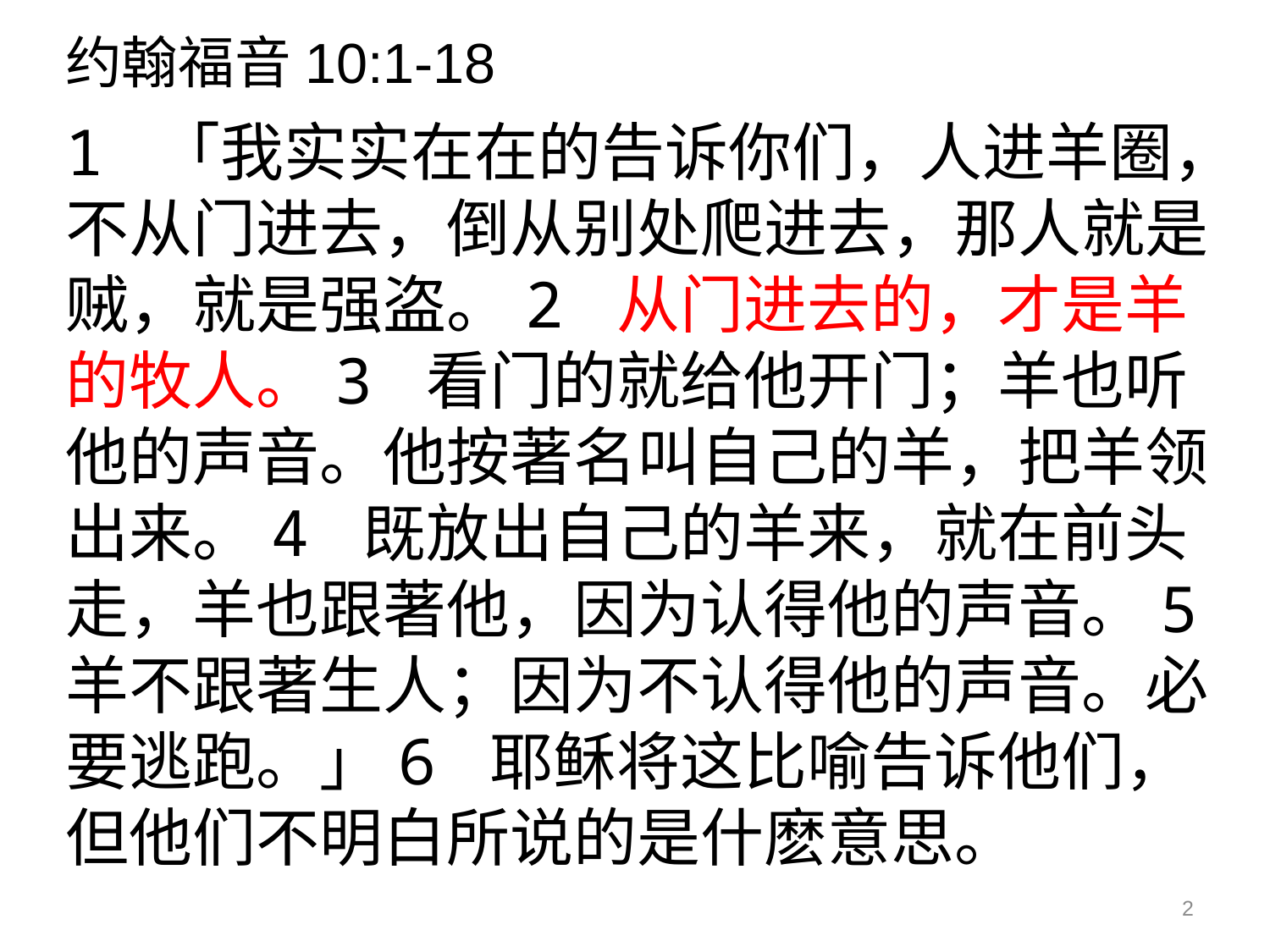

约翰福音10:1-18
1 「我实实在在的告诉你们，人进羊圈，不从门进去，倒从别处爬进去，那人就是贼，就是强盗。2 从门进去的，才是羊的牧人。3 看门的就给他开门；羊也听他的声音。他按著名叫自己的羊，把羊领出来。4 既放出自己的羊来，就在前头走，羊也跟著他，因为认得他的声音。5 羊不跟著生人；因为不认得他的声音。必要逃跑。」6 耶稣将这比喻告诉他们，但他们不明白所说的是什麽意思。
2